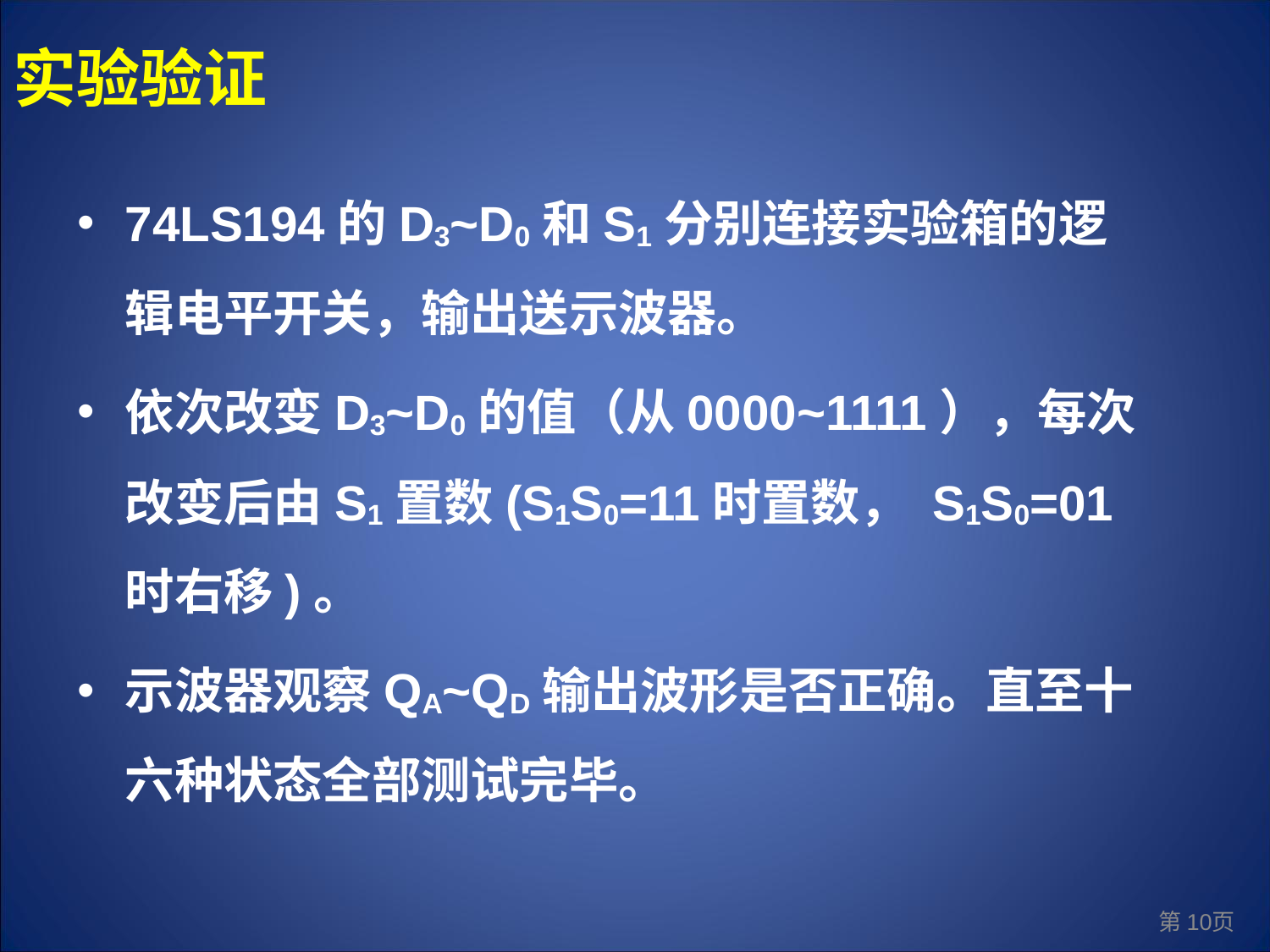

实验验证
74LS194的D3~D0和S1分别连接实验箱的逻辑电平开关，输出送示波器。
依次改变D3~D0的值（从0000~1111），每次改变后由S1置数(S1S0=11时置数， S1S0=01时右移)。
示波器观察QA~QD输出波形是否正确。直至十六种状态全部测试完毕。